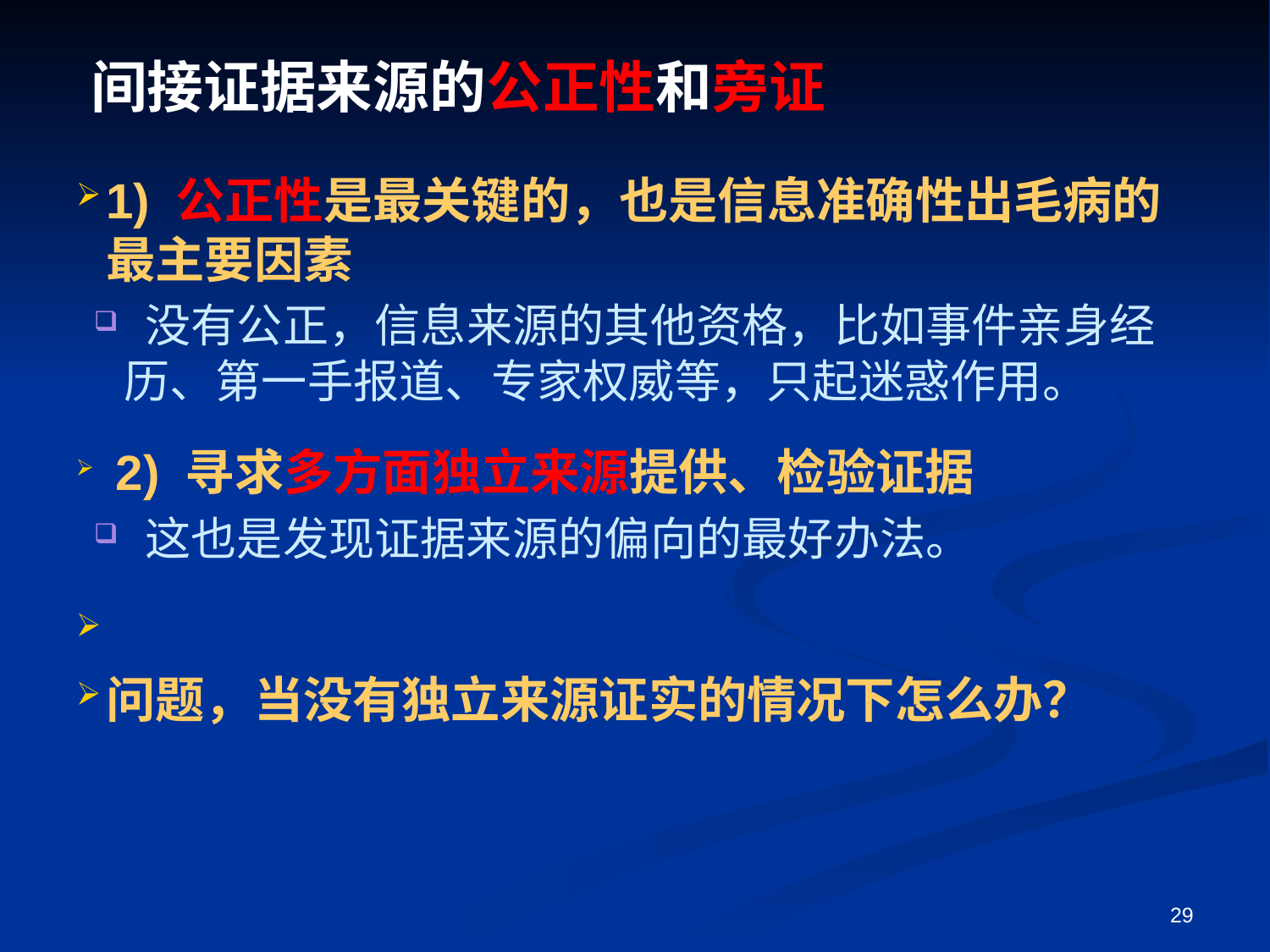

间接证据来源的公正性和旁证

1) 公正性是最关键的，也是信息准确性出毛病的最主要因素
 没有公正，信息来源的其他资格，比如事件亲身经历、第一手报道、专家权威等，只起迷惑作用。

 2) 寻求多方面独立来源提供、检验证据
 这也是发现证据来源的偏向的最好办法。

问题，当没有独立来源证实的情况下怎么办？
29